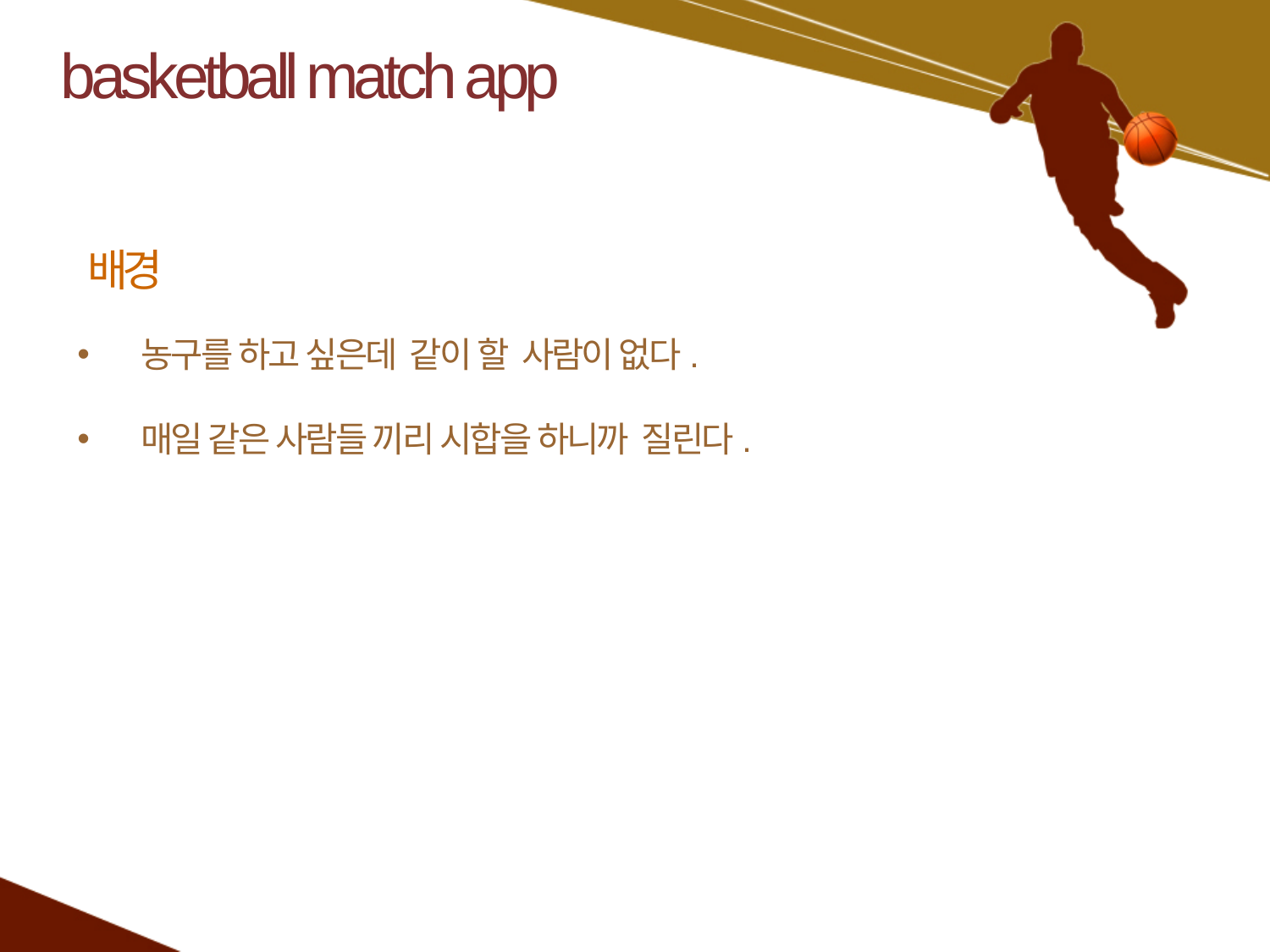

basketball match app
배경
농구를 하고 싶은데  같이 할  사람이 없다.

매일 같은 사람들 끼리 시합을 하니까  질린다.